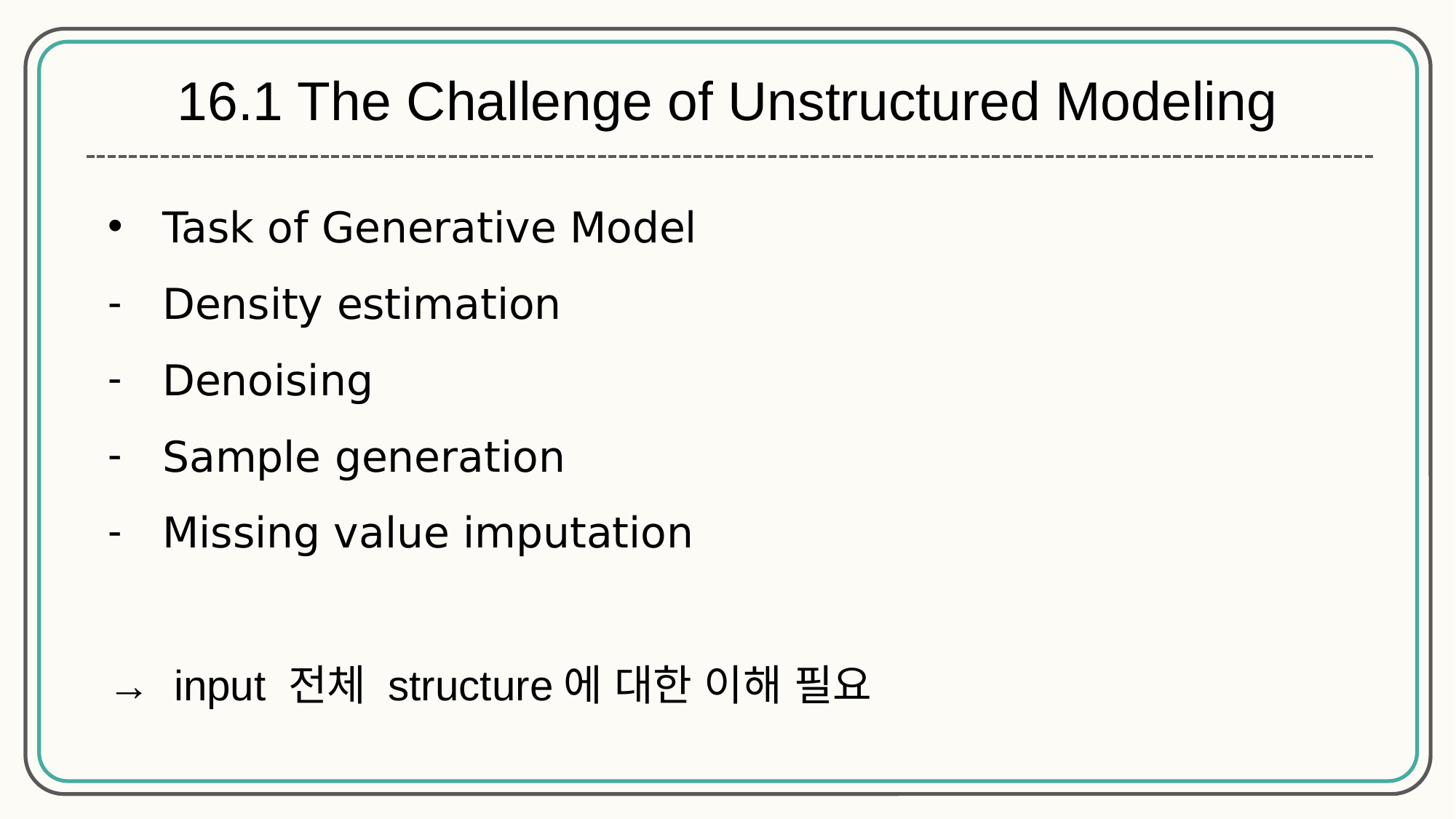

16.1 The Challenge of Unstructured Modeling
Task of Generative Model
Density estimation
Denoising
Sample generation
Missing value imputation

→  input 전체 structure에 대한 이해 필요